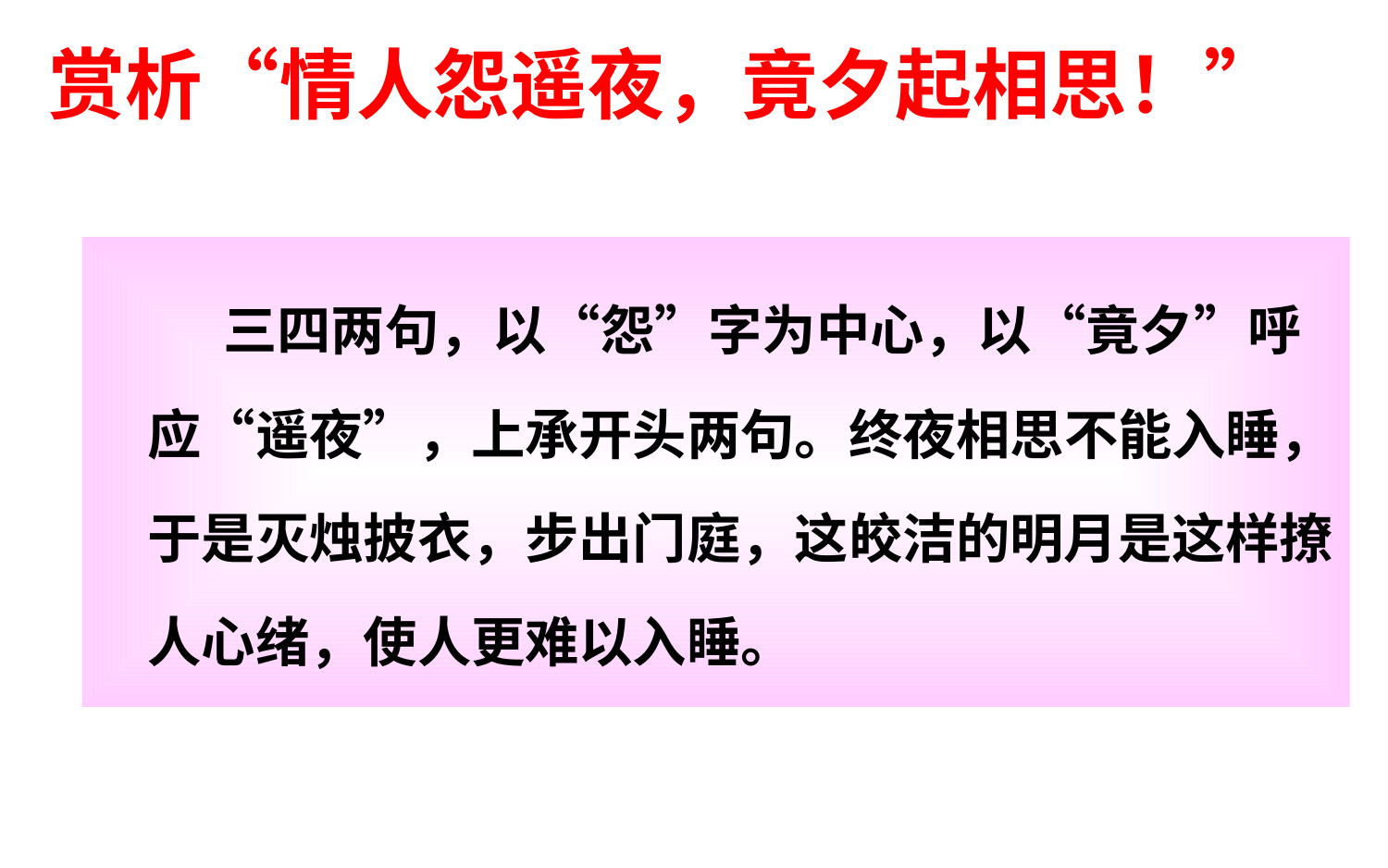

# 赏析“情人怨遥夜，竟夕起相思！”
        三四两句，以“怨”字为中心，以“竟夕”呼应“遥夜”，上承开头两句。终夜相思不能入睡，于是灭烛披衣，步出门庭，这皎洁的明月是这样撩人心绪，使人更难以入睡。